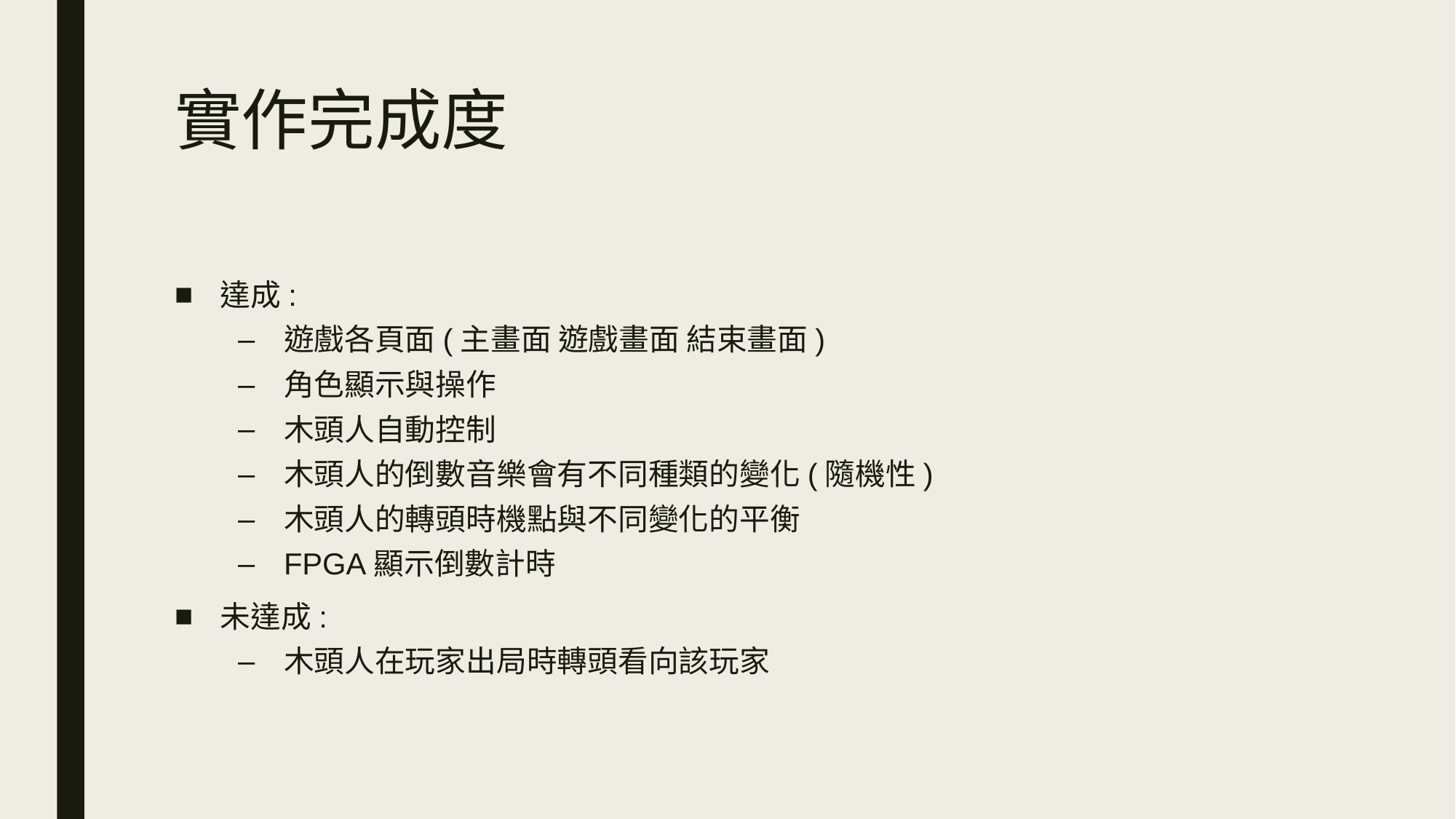

# 實作完成度
達成:
遊戲各頁面(主畫面 遊戲畫面 結束畫面)
角色顯示與操作
木頭人自動控制
木頭人的倒數音樂會有不同種類的變化(隨機性)
木頭人的轉頭時機點與不同變化的平衡
FPGA顯示倒數計時
未達成:
木頭人在玩家出局時轉頭看向該玩家